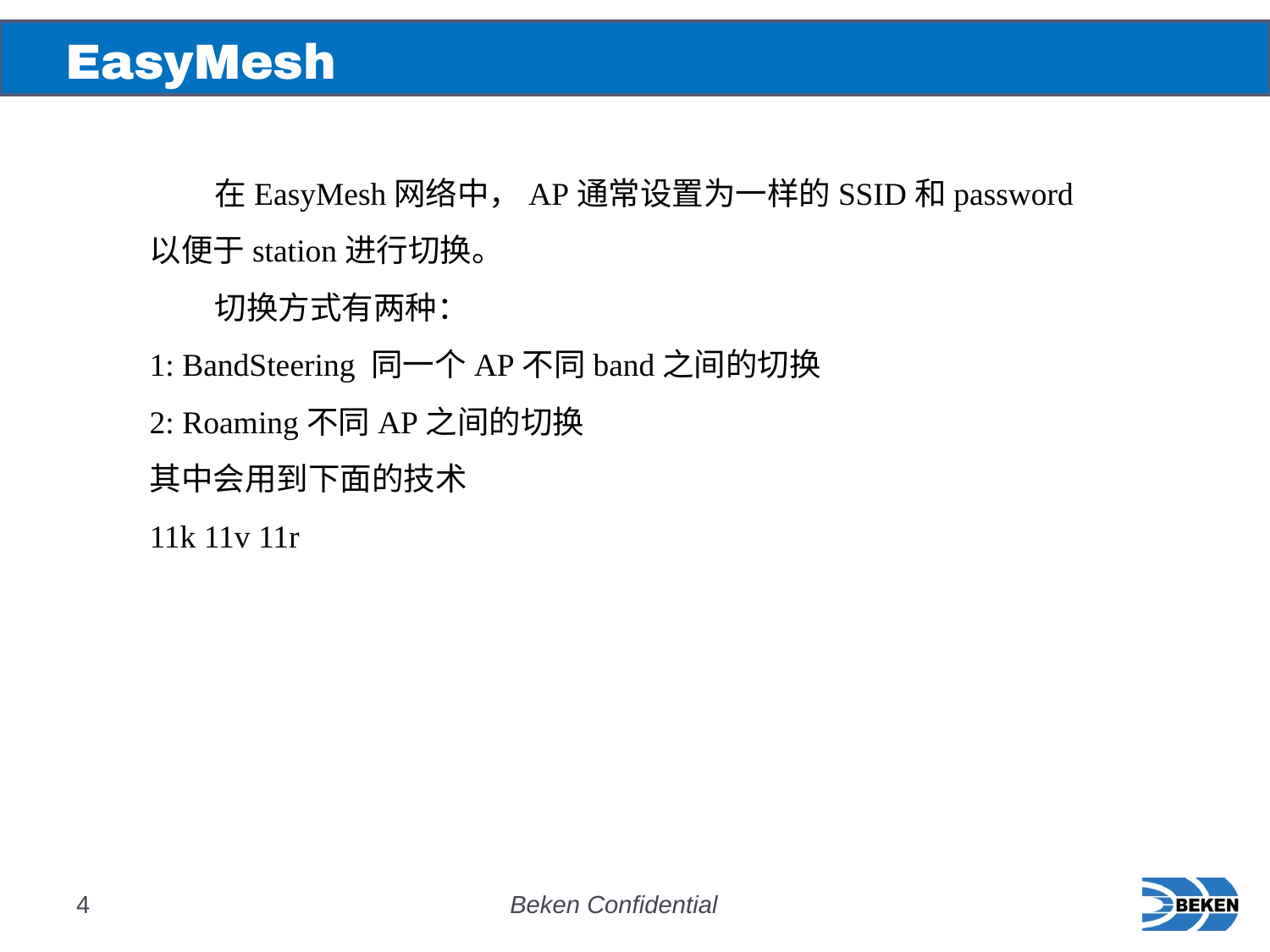

# EasyMesh
        在EasyMesh网络中，AP通常设置为一样的SSID和password以便于station进行切换。
        切换方式有两种：
1: BandSteering 同一个AP不同band之间的切换
2: Roaming不同AP之间的切换
其中会用到下面的技术
11k 11v 11r
4
Beken Confidential